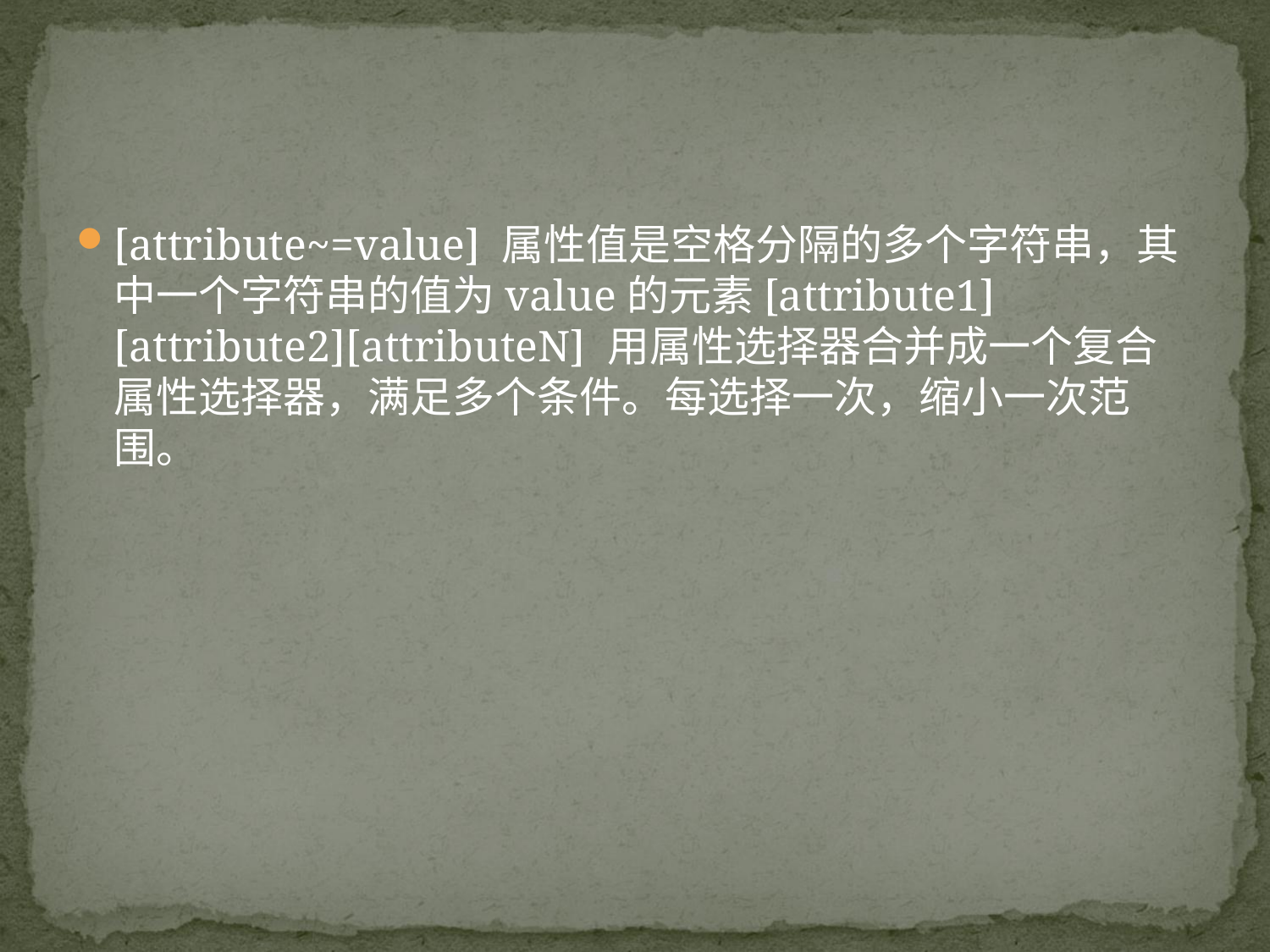

#
[attribute~=value] 属性值是空格分隔的多个字符串，其中一个字符串的值为value的元素[attribute1][attribute2][attributeN] 用属性选择器合并成一个复合属性选择器，满足多个条件。每选择一次，缩小一次范围。